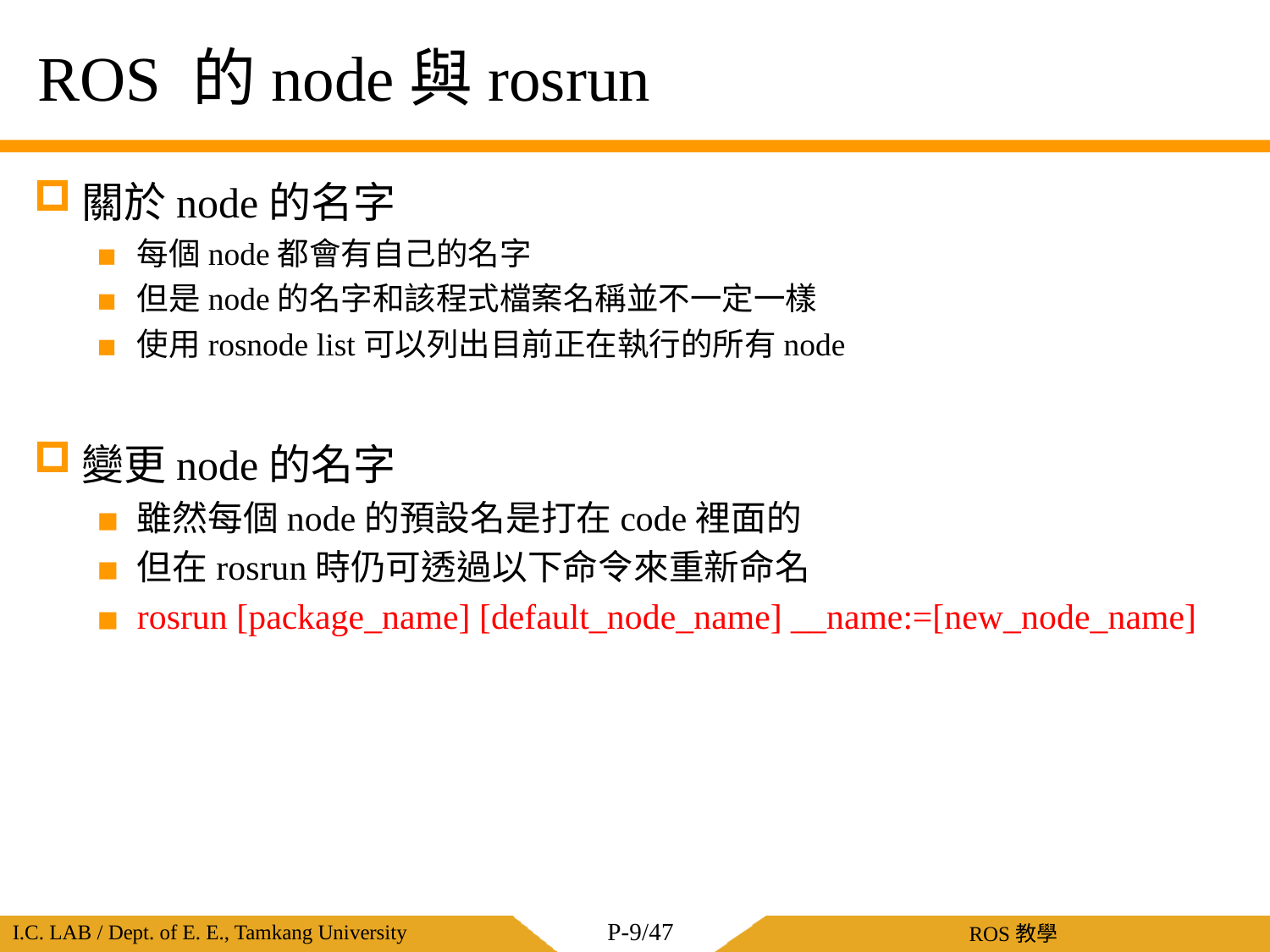

# ROS 的node與rosrun
關於node的名字
每個node都會有自己的名字
但是node的名字和該程式檔案名稱並不一定一樣
使用rosnode list可以列出目前正在執行的所有node

變更node的名字
雖然每個node的預設名是打在code裡面的
但在rosrun時仍可透過以下命令來重新命名
rosrun [package_name] [default_node_name] __name:=[new_node_name]